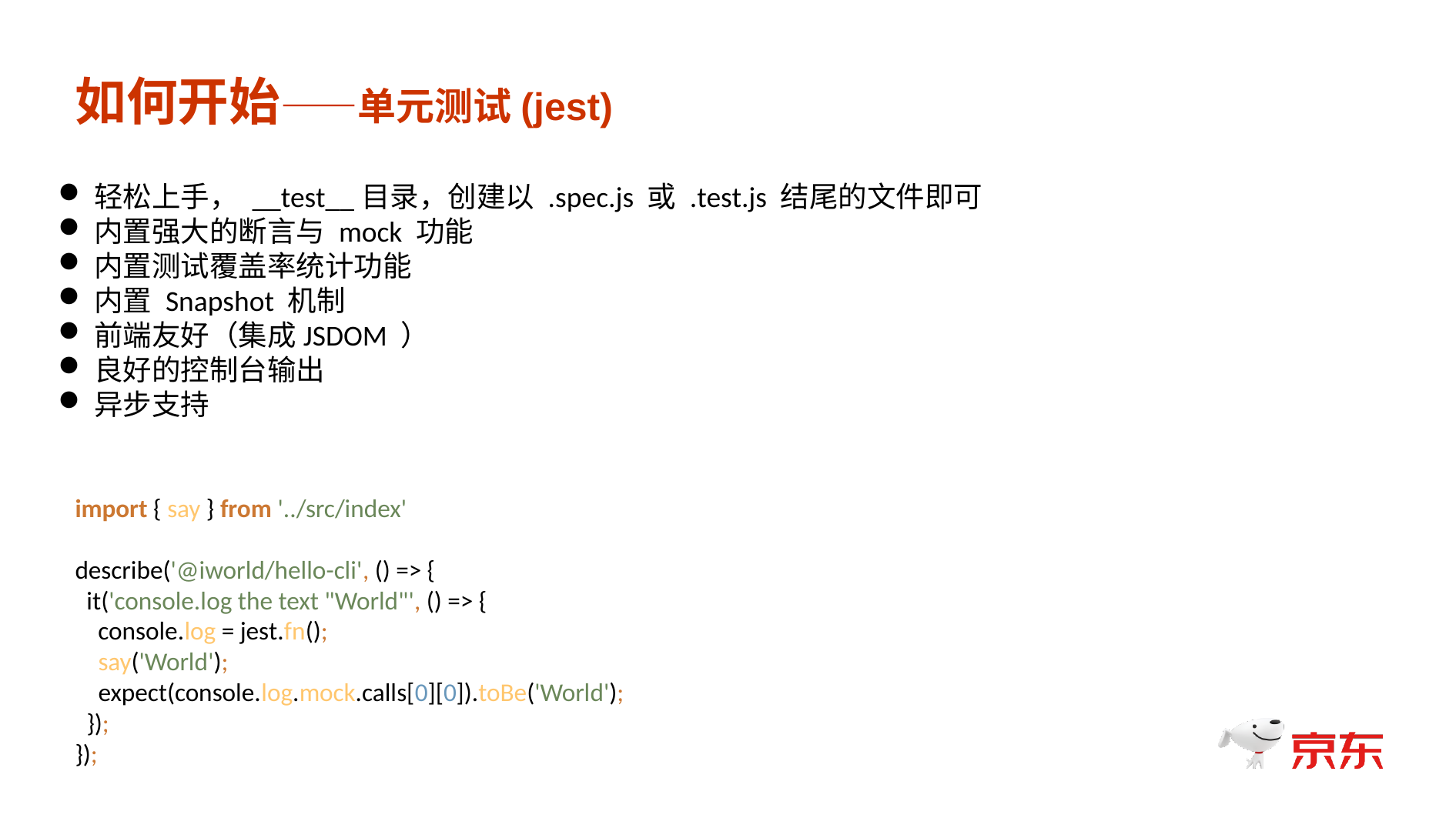

如何开始——单元测试(jest)
轻松上手， __test__目录，创建以 .spec.js 或 .test.js 结尾的文件即可
内置强大的断言与 mock 功能
内置测试覆盖率统计功能
内置 Snapshot 机制
前端友好（集成JSDOM ）
良好的控制台输出
异步支持
import { say } from '../src/index'
describe('@iworld/hello-cli', () => {
  it('console.log the text "World"', () => {
    console.log = jest.fn();
    say('World');
    expect(console.log.mock.calls[0][0]).toBe('World');
  });
});